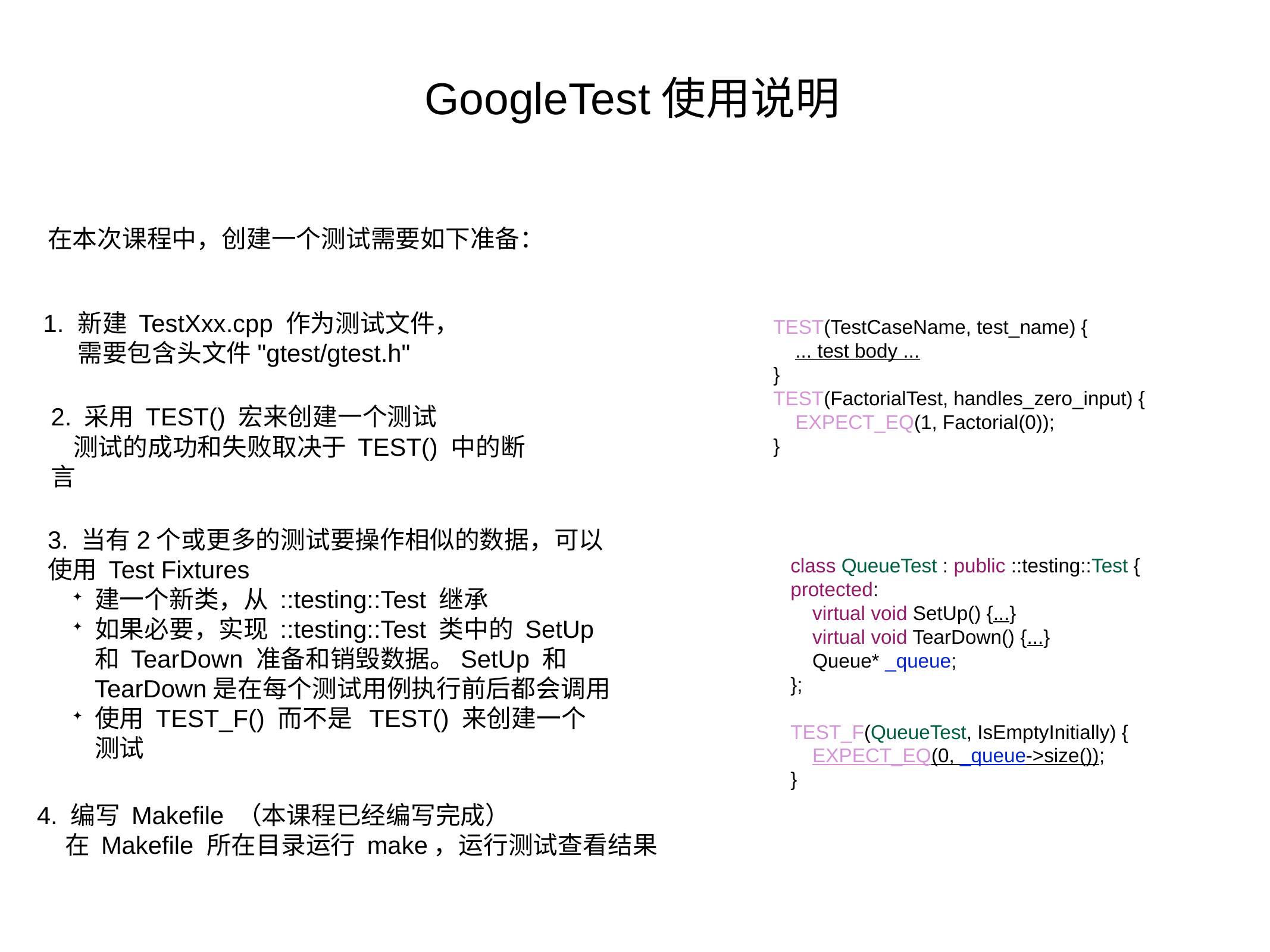

GoogleTest使用说明
在本次课程中，创建一个测试需要如下准备：
新建 TestXxx.cpp 作为测试文件，
需要包含头文件"gtest/gtest.h"
TEST(TestCaseName, test_name) {
    ... test body ...
}
TEST(FactorialTest, handles_zero_input) {
    EXPECT_EQ(1, Factorial(0));
}
2. 采用 TEST() 宏来创建一个测试
测试的成功和失败取决于 TEST() 中的断言
3. 当有2个或更多的测试要操作相似的数据，可以使用 Test Fixtures
建一个新类，从 ::testing::Test 继承
如果必要，实现 ::testing::Test 类中的 SetUp 和 TearDown 准备和销毁数据。SetUp 和 TearDown是在每个测试用例执行前后都会调用
使用 TEST_F() 而不是  TEST() 来创建一个测试
class QueueTest : public ::testing::Test {
protected:
    virtual void SetUp() {...}
    virtual void TearDown() {...}
    Queue* _queue;
};

TEST_F(QueueTest, IsEmptyInitially) {
    EXPECT_EQ(0, _queue->size());
}
4. 编写 Makefile （本课程已经编写完成）
    在 Makefile 所在目录运行 make，运行测试查看结果